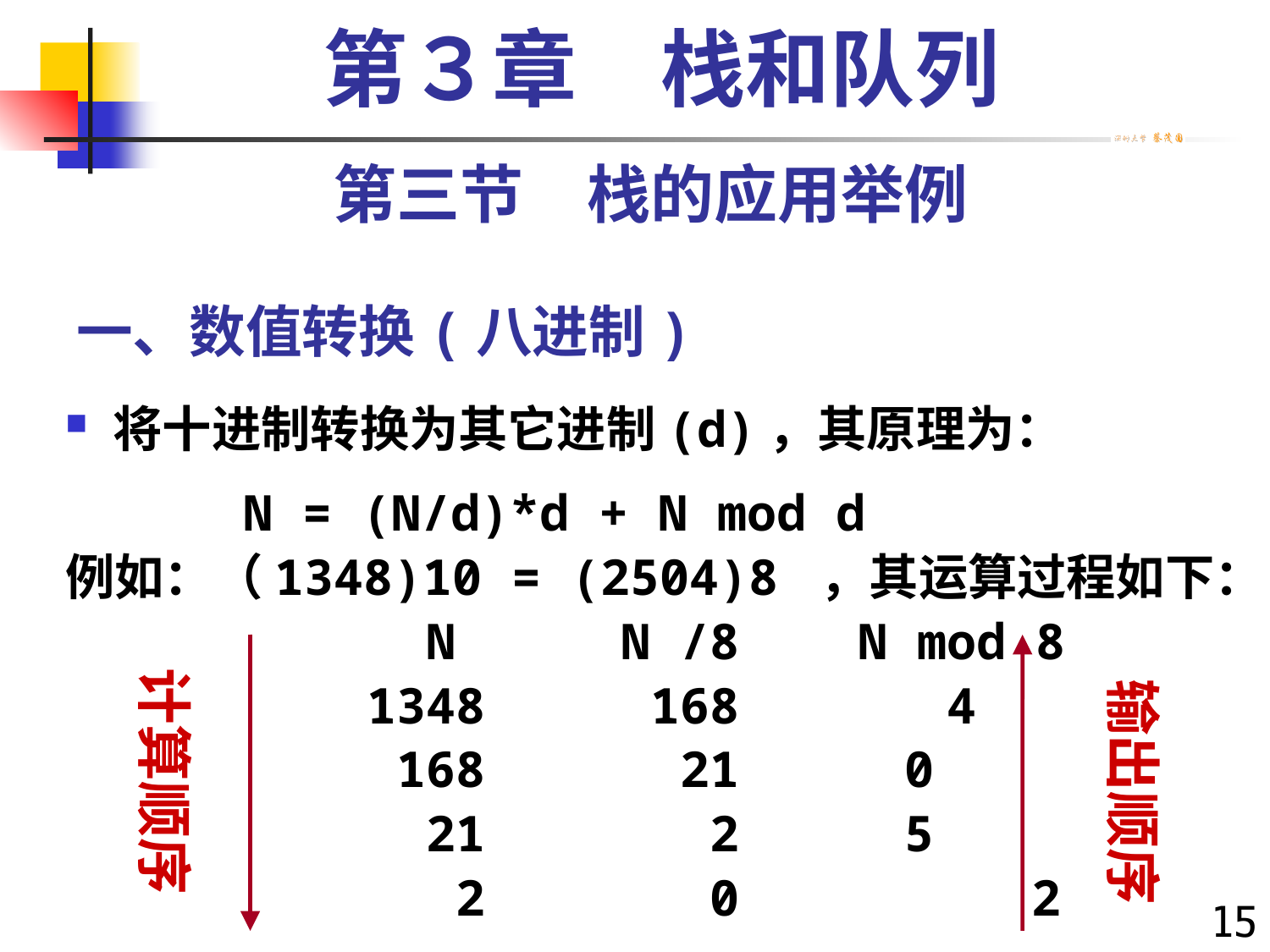

第３章　栈和队列
第三节　栈的应用举例
# 一、数值转换(八进制)
将十进制转换为其它进制(d)，其原理为：
      N = (N/d)*d + N mod d
例如：（1348)10 = (2504)8 ，其运算过程如下：
			  N 		N /8    N mod 8
			1348		 168       4
			 168		  21    	 0
			  21		   2    	 5
			   2		   0     	 2

计算顺序
输出顺序
15